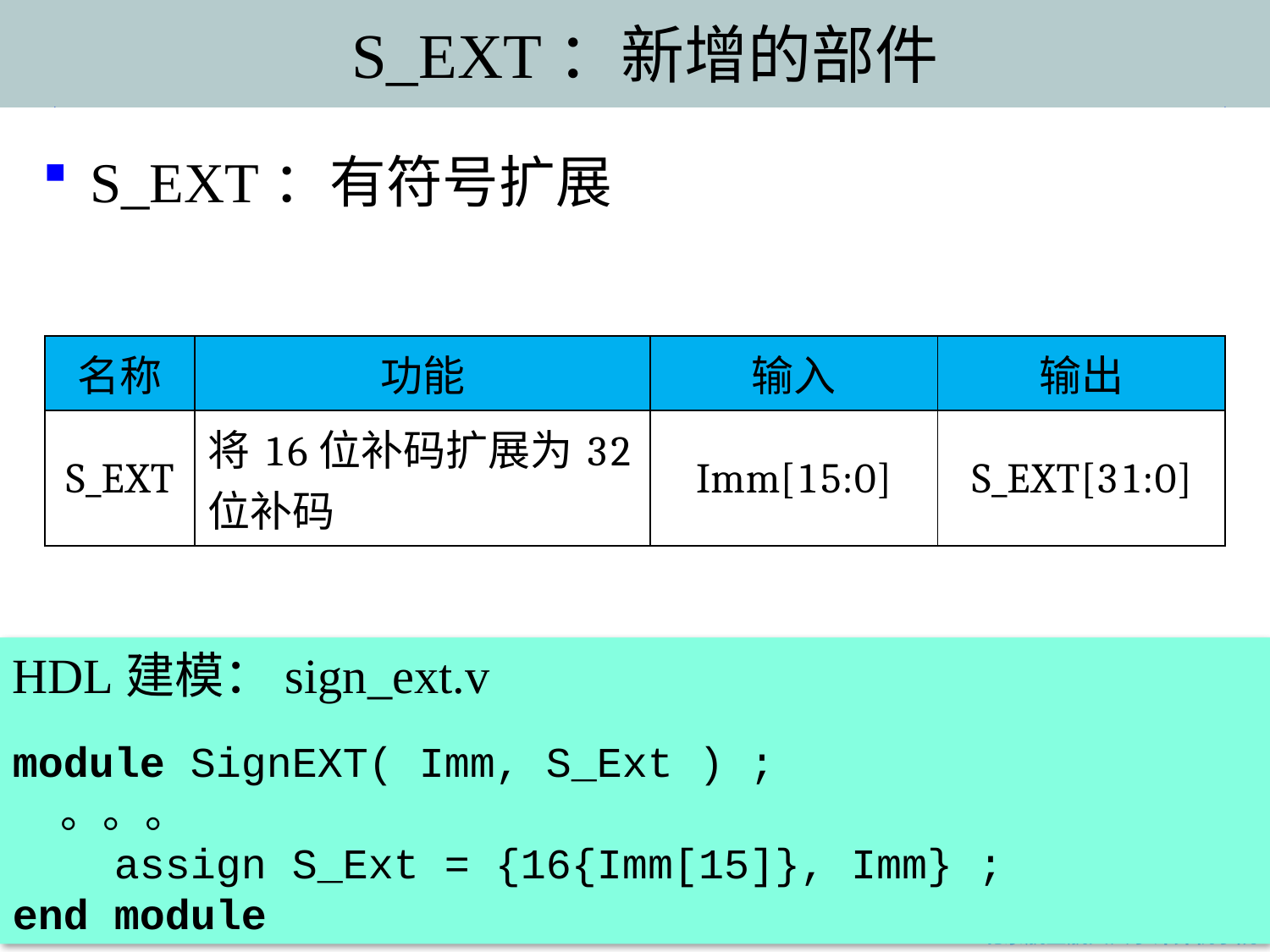

# S_EXT：新增的部件
S_EXT：有符号扩展

| 名称 | 功能 | 输入 | 输出 |
| --- | --- | --- | --- |
| S\_EXT | 将16位补码扩展为32位补码 | Imm[15:0] | S\_EXT[31:0] |
HDL建模：sign_ext.v
module SignEXT( Imm, S_Ext ) ;
    。。。
    assign S_Ext = {16{Imm[15]}, Imm} ;
end module